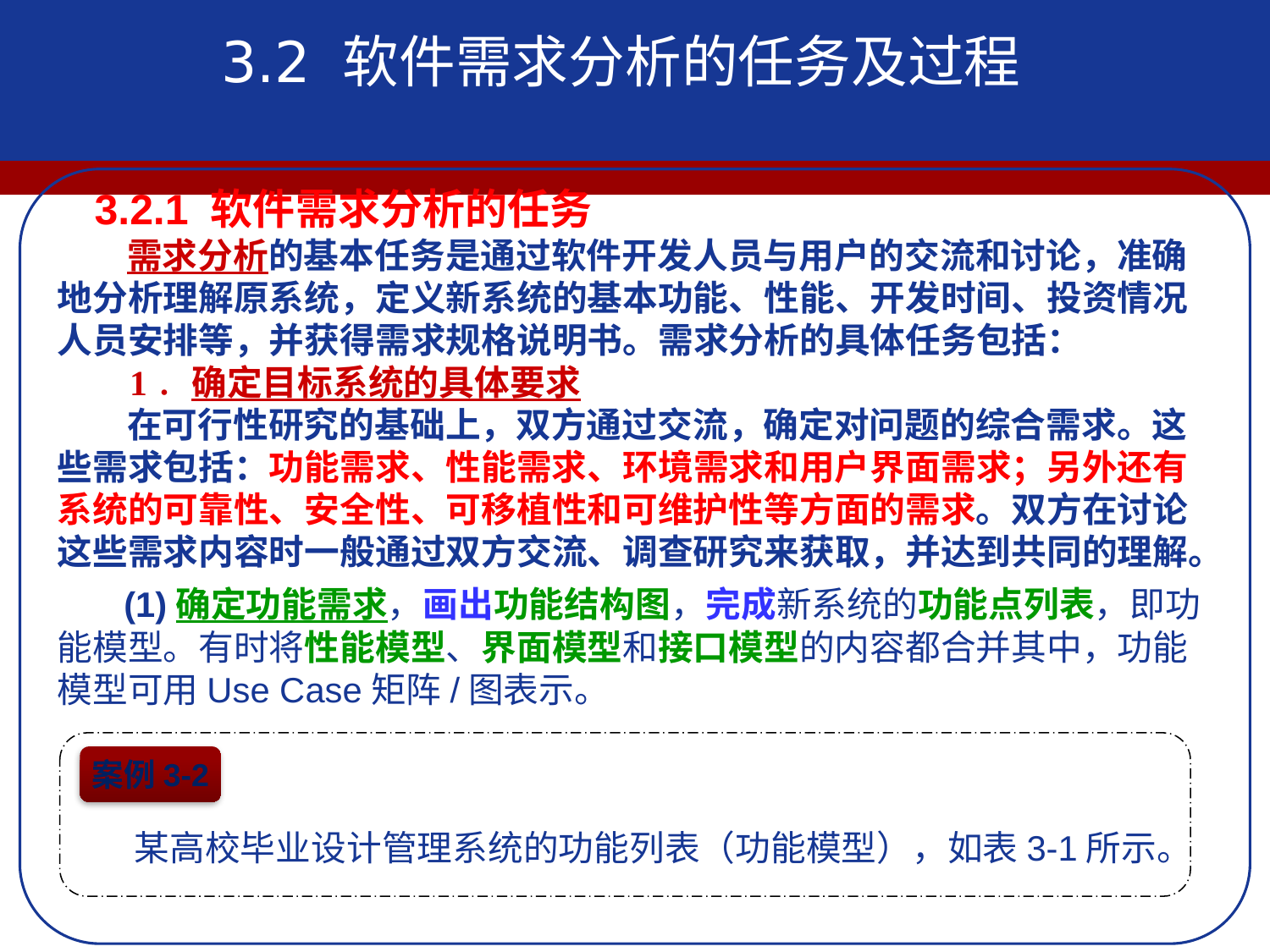

3.2 软件需求分析的任务及过程

3.2.1 软件需求分析的任务
   需求分析的基本任务是通过软件开发人员与用户的交流和讨论，准确地分析理解原系统，定义新系统的基本功能、性能、开发时间、投资情况人员安排等，并获得需求规格说明书。需求分析的具体任务包括：
    1．确定目标系统的具体要求
   在可行性研究的基础上，双方通过交流，确定对问题的综合需求。这些需求包括：功能需求、性能需求、环境需求和用户界面需求；另外还有系统的可靠性、安全性、可移植性和可维护性等方面的需求。双方在讨论这些需求内容时一般通过双方交流、调查研究来获取，并达到共同的理解。
   (1)确定功能需求，画出功能结构图，完成新系统的功能点列表，即功能模型。有时将性能模型、界面模型和接口模型的内容都合并其中，功能模型可用Use Case矩阵/图表示。

    某高校毕业设计管理系统的功能列表（功能模型），如表3-1所示。

案例3-2